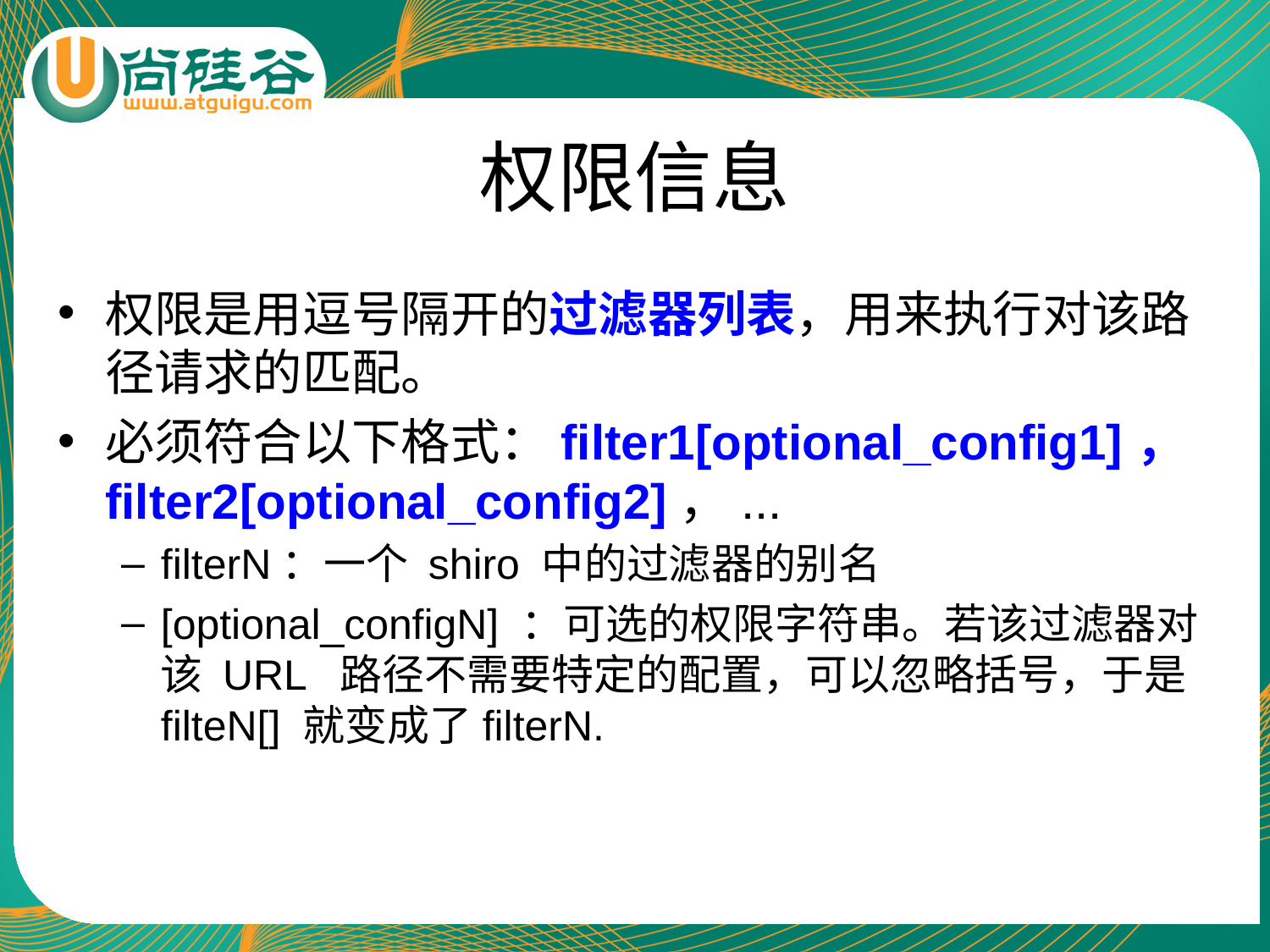

# 权限信息
权限是用逗号隔开的过滤器列表，用来执行对该路径请求的匹配。
必须符合以下格式：filter1[optional_config1]， filter2[optional_config2]，...
filterN：一个 shiro 中的过滤器的别名
[optional_configN] ：可选的权限字符串。若该过滤器对该 URL  路径不需要特定的配置，可以忽略括号，于是 filteN[] 就变成了filterN.